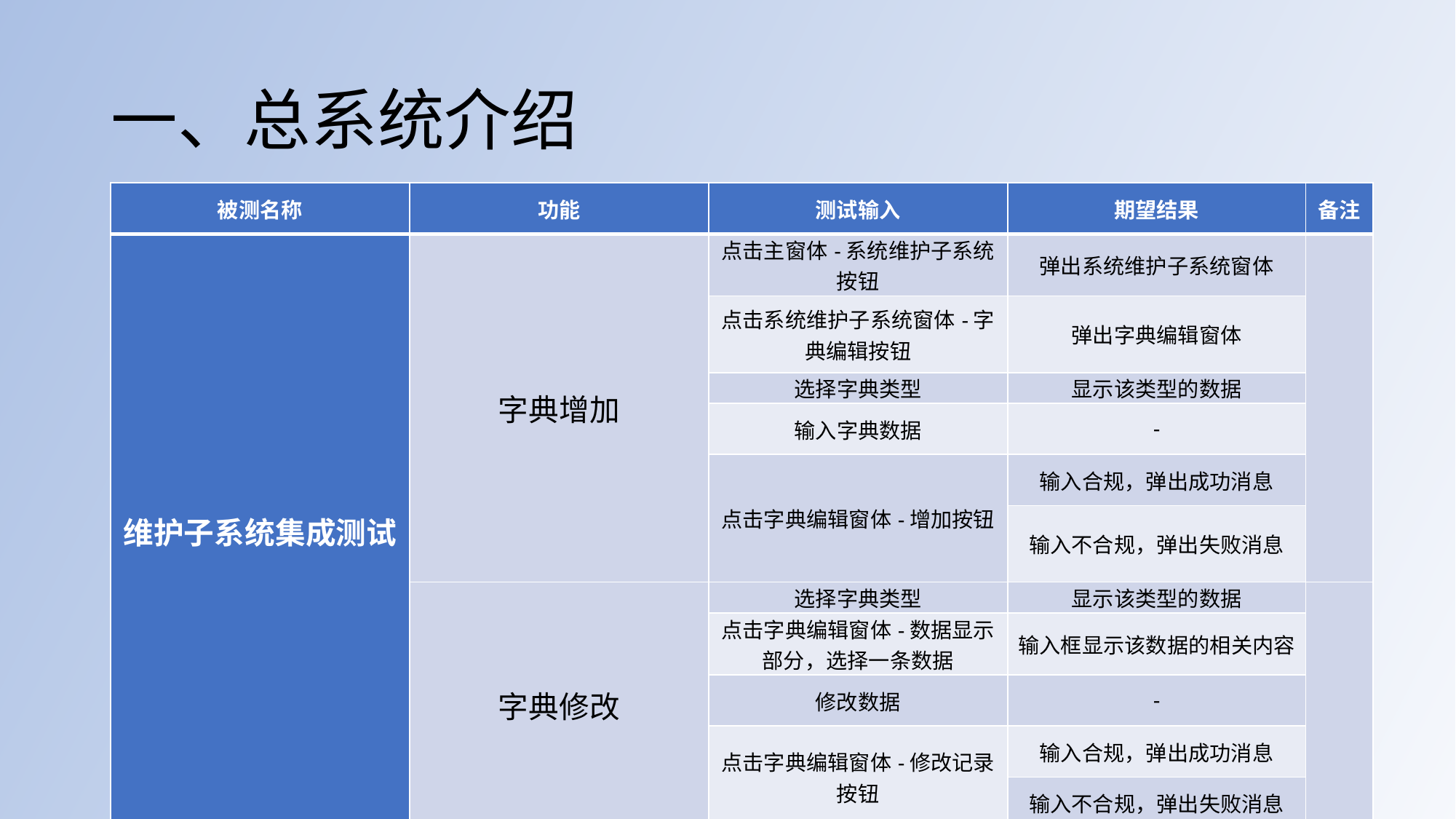

# 一、总系统介绍
| 被测名称 | 功能 | 测试输入 | 期望结果 | 备注 |
| --- | --- | --- | --- | --- |
| 维护子系统集成测试 | 字典增加 | 点击主窗体-系统维护子系统按钮 | 弹出系统维护子系统窗体 |  |
|  |  | 点击系统维护子系统窗体-字典编辑按钮 | 弹出字典编辑窗体 |  |
|  |  | 选择字典类型 | 显示该类型的数据 |  |
|  |  | 输入字典数据 | - |  |
|  |  | 点击字典编辑窗体-增加按钮 | 输入合规，弹出成功消息 |  |
|  |  |  | 输入不合规，弹出失败消息 |  |
|  | 字典修改 | 选择字典类型 | 显示该类型的数据 |  |
|  |  | 点击字典编辑窗体-数据显示部分，选择一条数据 | 输入框显示该数据的相关内容 |  |
|  |  | 修改数据 | - |  |
|  |  | 点击字典编辑窗体-修改记录按钮 | 输入合规，弹出成功消息 |  |
|  |  |  | 输入不合规，弹出失败消息 |  |